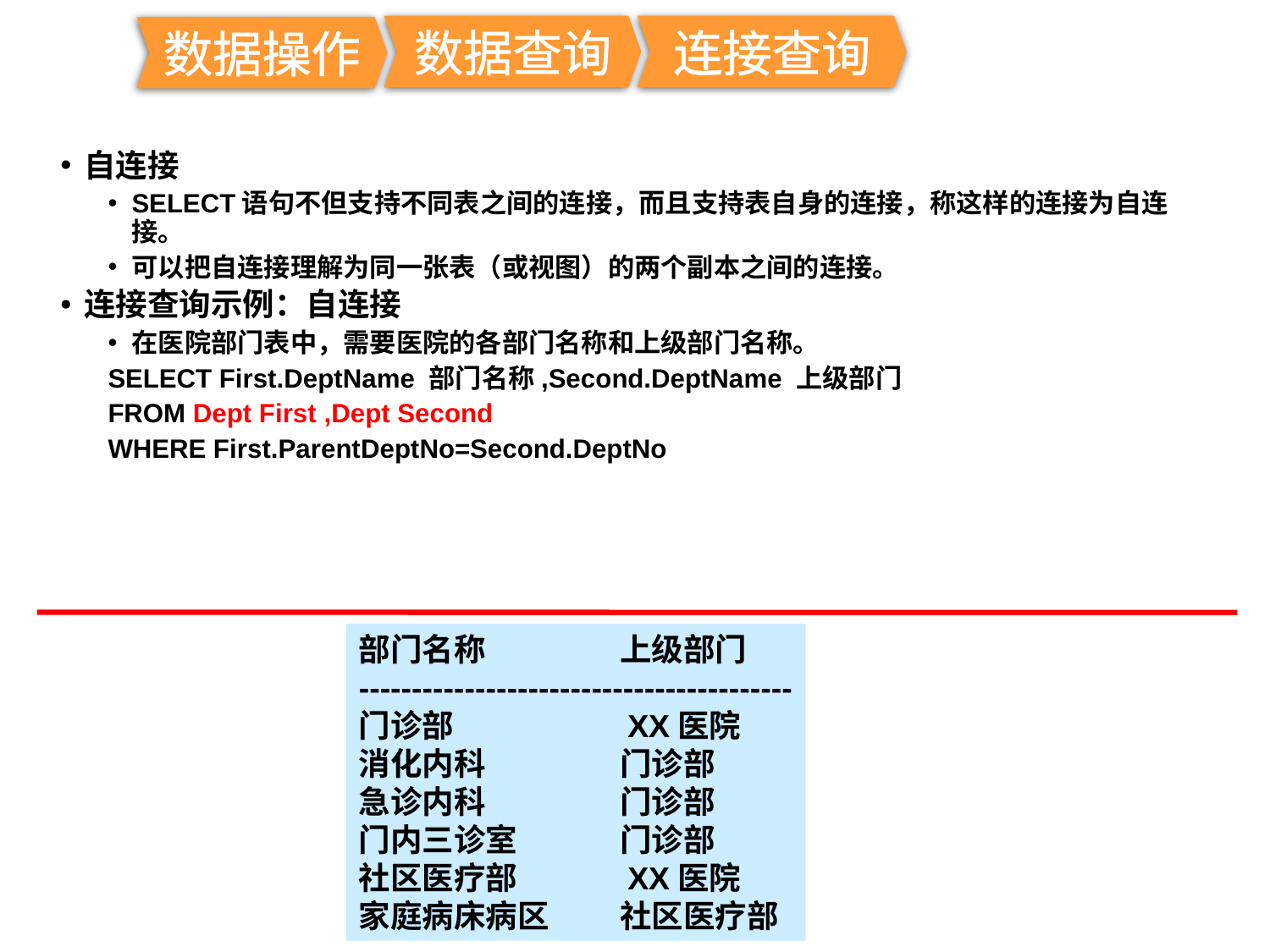

数据查询
连接查询
数据操作

自连接
SELECT语句不但支持不同表之间的连接，而且支持表自身的连接，称这样的连接为自连接。
可以把自连接理解为同一张表（或视图）的两个副本之间的连接。
连接查询示例：自连接
在医院部门表中，需要医院的各部门名称和上级部门名称。
SELECT First.DeptName 部门名称,Second.DeptName 上级部门
FROM Dept First ,Dept Second
WHERE First.ParentDeptNo=Second.DeptNo

部门名称   	 上级部门
-----------------------------------------
门诊部		 XX医院
消化内科	 门诊部
急诊内科	 门诊部
门内三诊室	 门诊部
社区医疗部	 XX医院
家庭病床病区	 社区医疗部